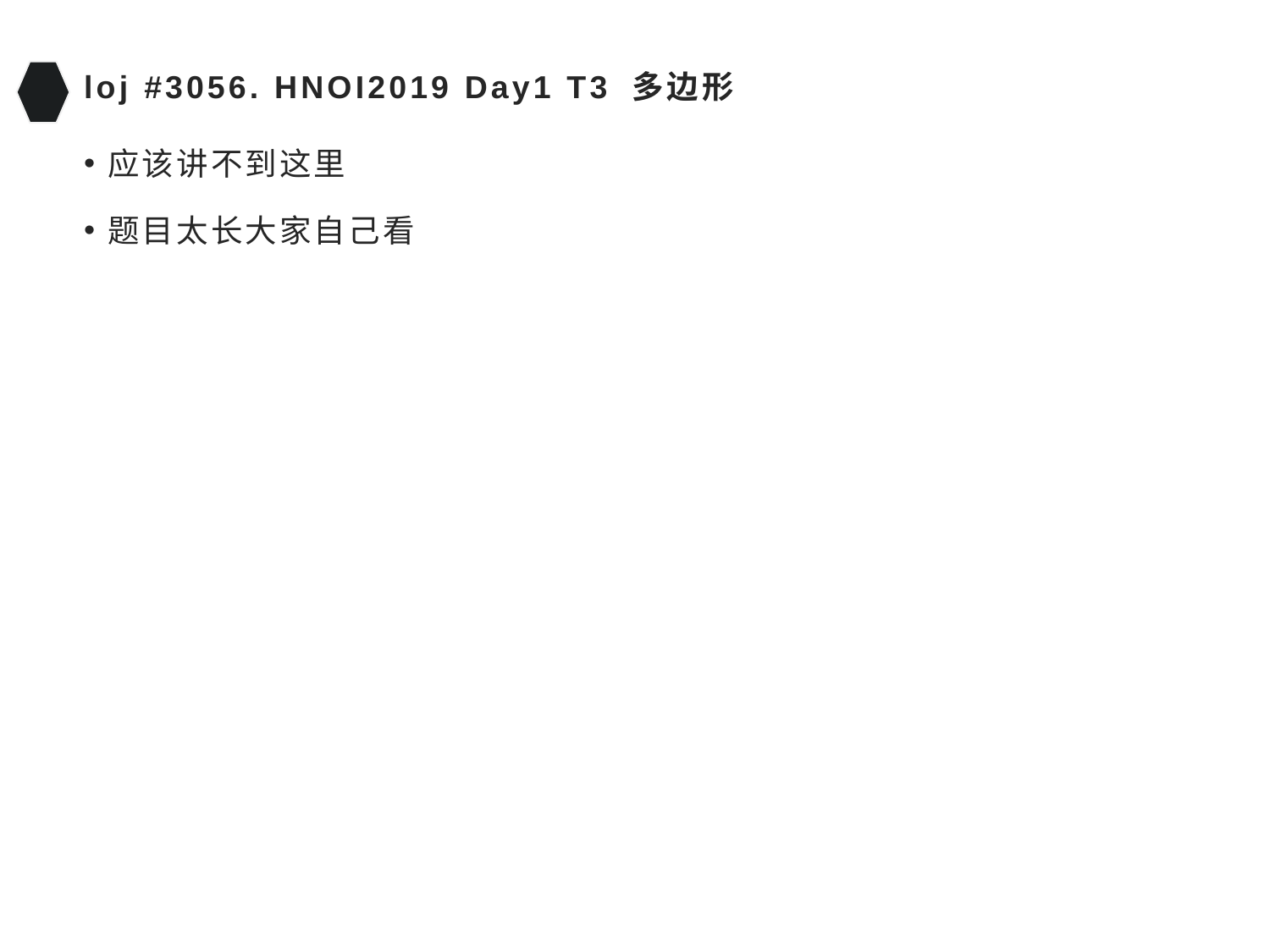

# loj #3056. HNOI2019 Day1 T3 多边形
应该讲不到这里
题目太长大家自己看